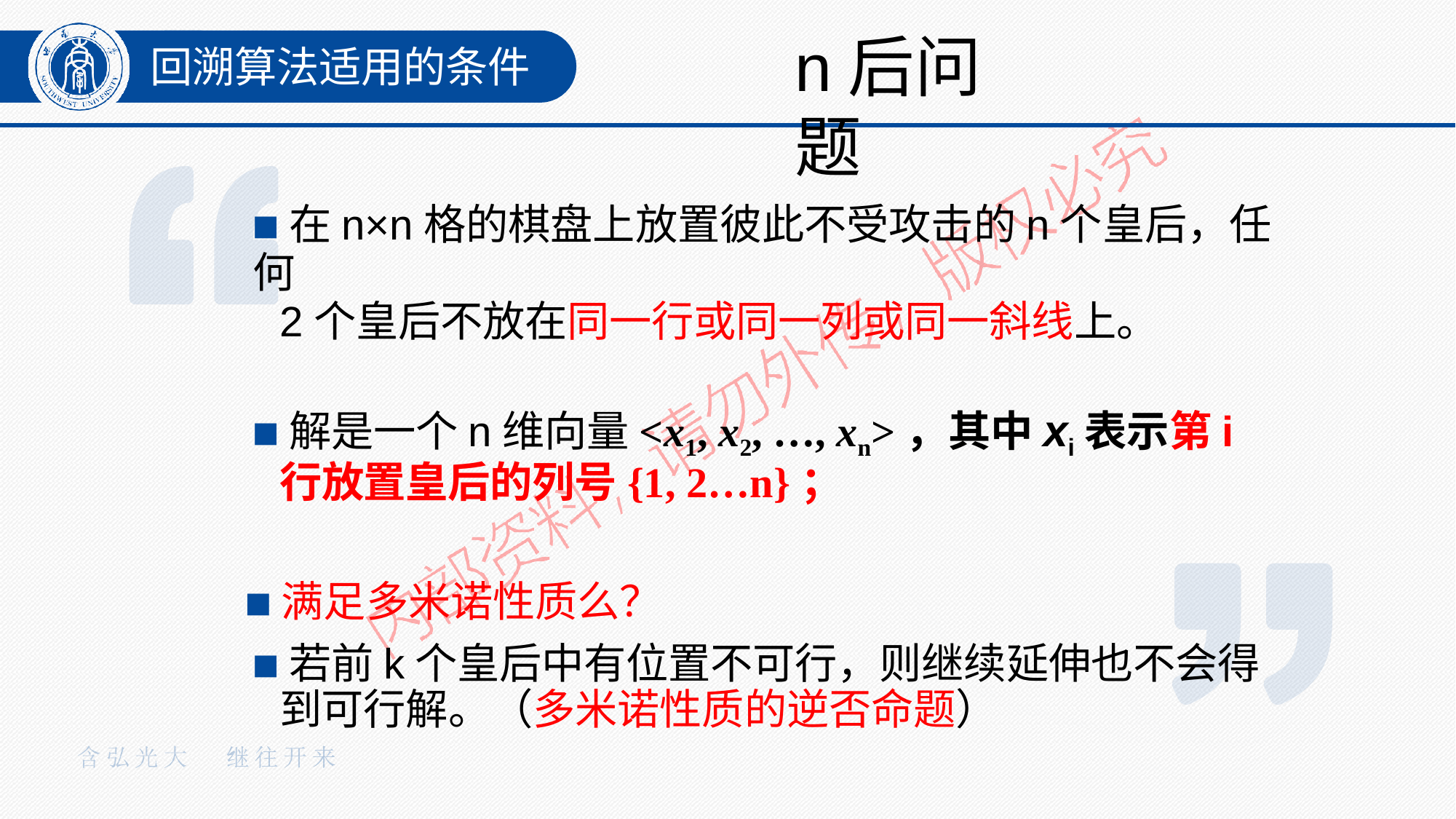

# n后问题

回溯算法适用的条件
◼在n×n格的棋盘上放置彼此不受攻击的n个皇后，任何
2个皇后不放在同一行或同一列或同一斜线上。

◼解是一个n维向量<x1, x2, …, xn>，其中xi表示第i行放 置皇后的列号{1, 2…n}；

◼满足多米诺性质么？
◼若前k个皇后中有位置不可行，则继续延伸也不会得到 可行解。（多米诺性质的逆否命题）